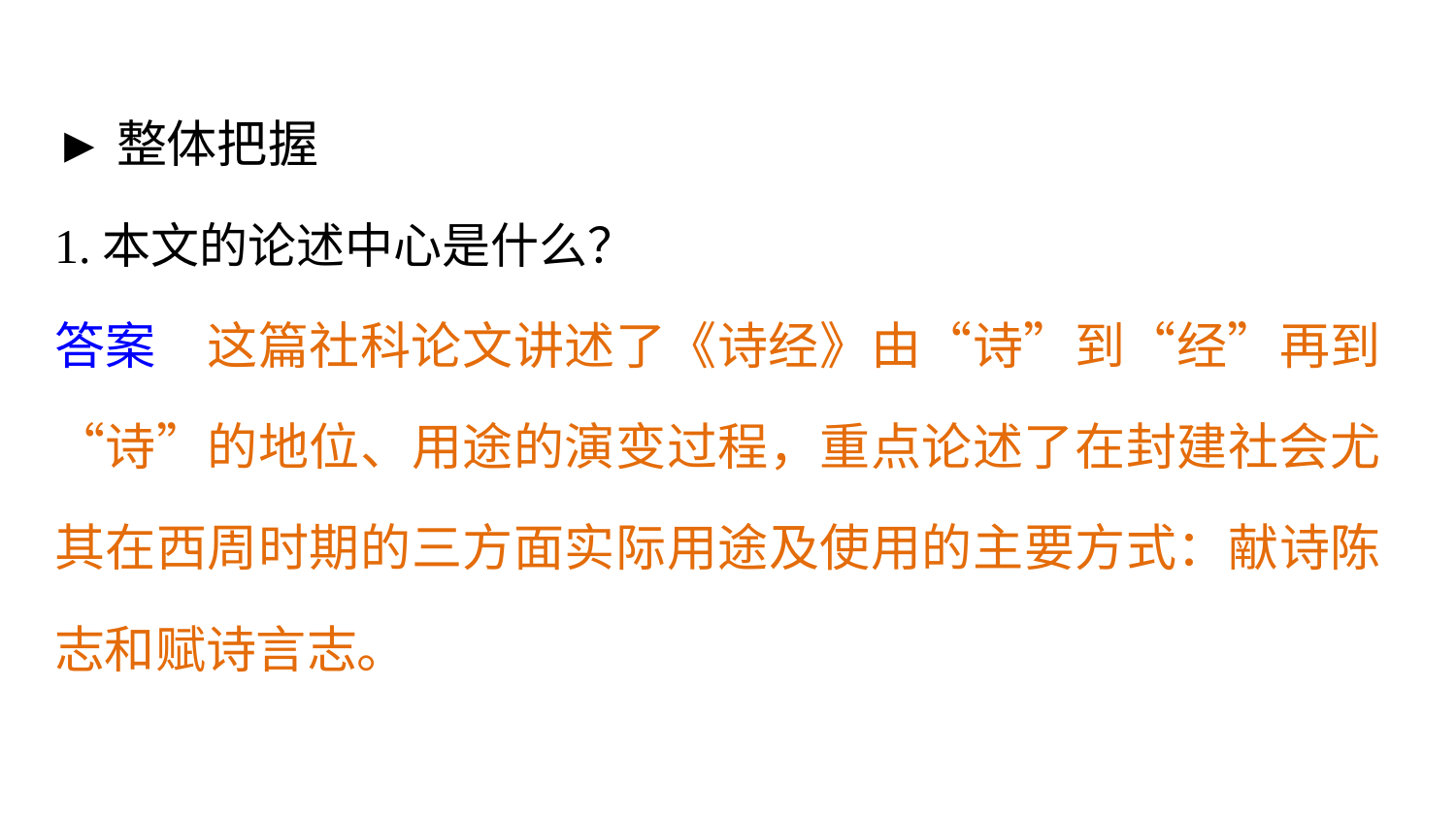

►整体把握
1.本文的论述中心是什么？
答案　这篇社科论文讲述了《诗经》由“诗”到“经”再到“诗”的地位、用途的演变过程，重点论述了在封建社会尤其在西周时期的三方面实际用途及使用的主要方式：献诗陈志和赋诗言志。